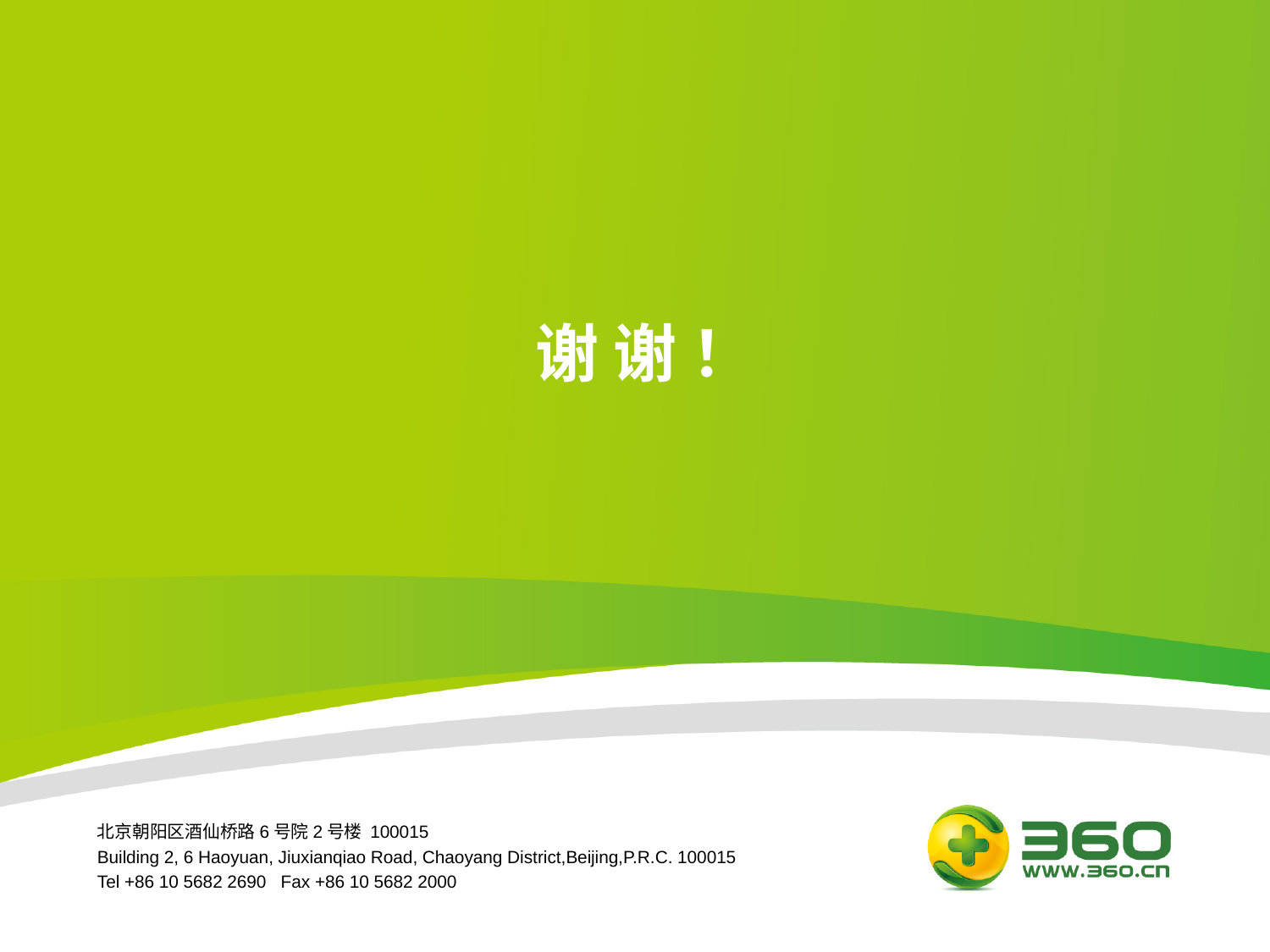

# 谢 谢 ！
北京朝阳区酒仙桥路6号院2号楼 100015
Building 2, 6 Haoyuan, Jiuxianqiao Road, Chaoyang District,Beijing,P.R.C. 100015
Tel +86 10 5682 2690   Fax +86 10 5682 2000